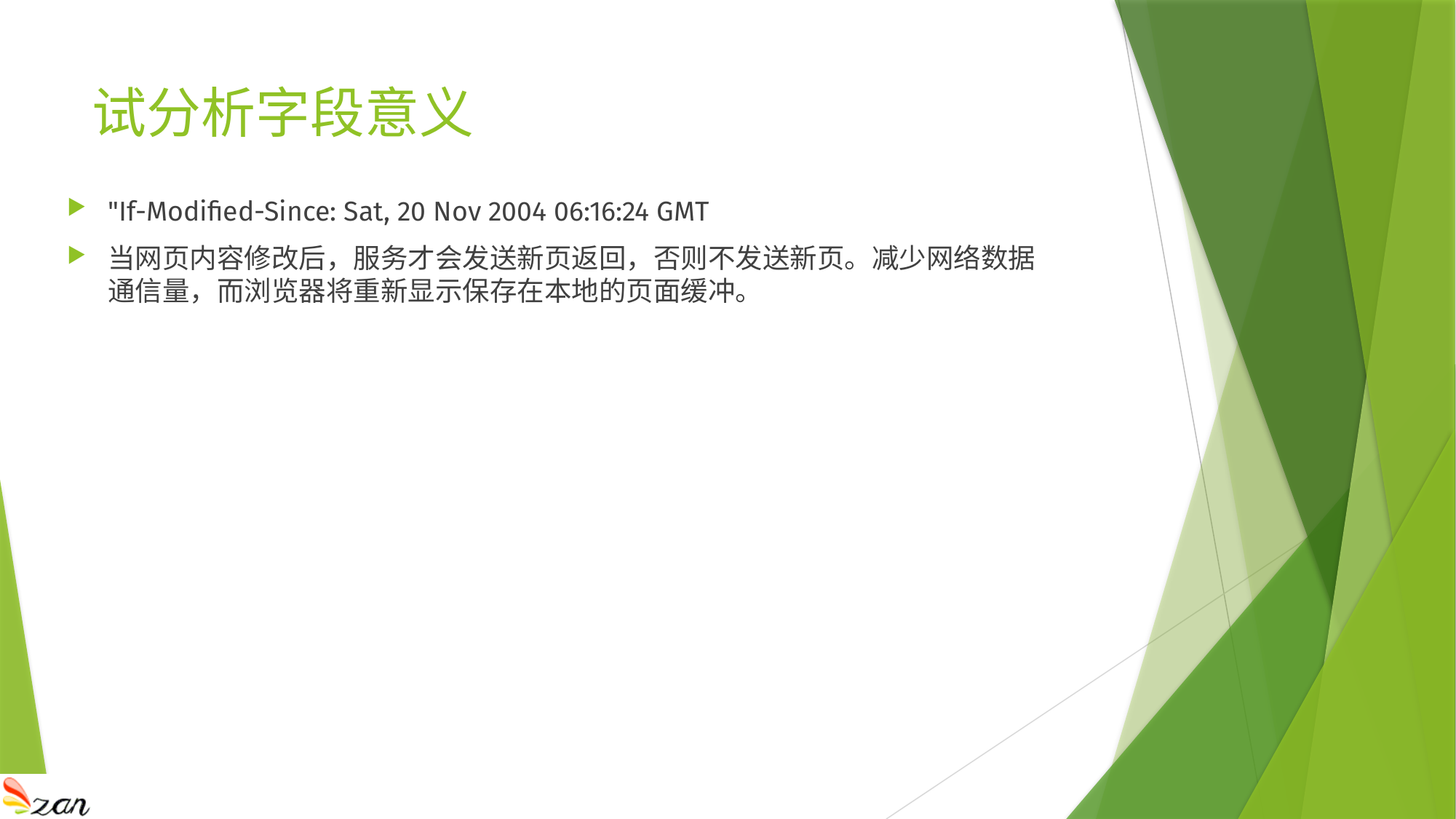

试分析字段意义
"If-Modified-Since: Sat, 20 Nov 2004 06:16:24 GMT
当网页内容修改后，服务才会发送新页返回，否则不发送新页。减少网络数据通信量，而浏览器将重新显示保存在本地的页面缓冲。